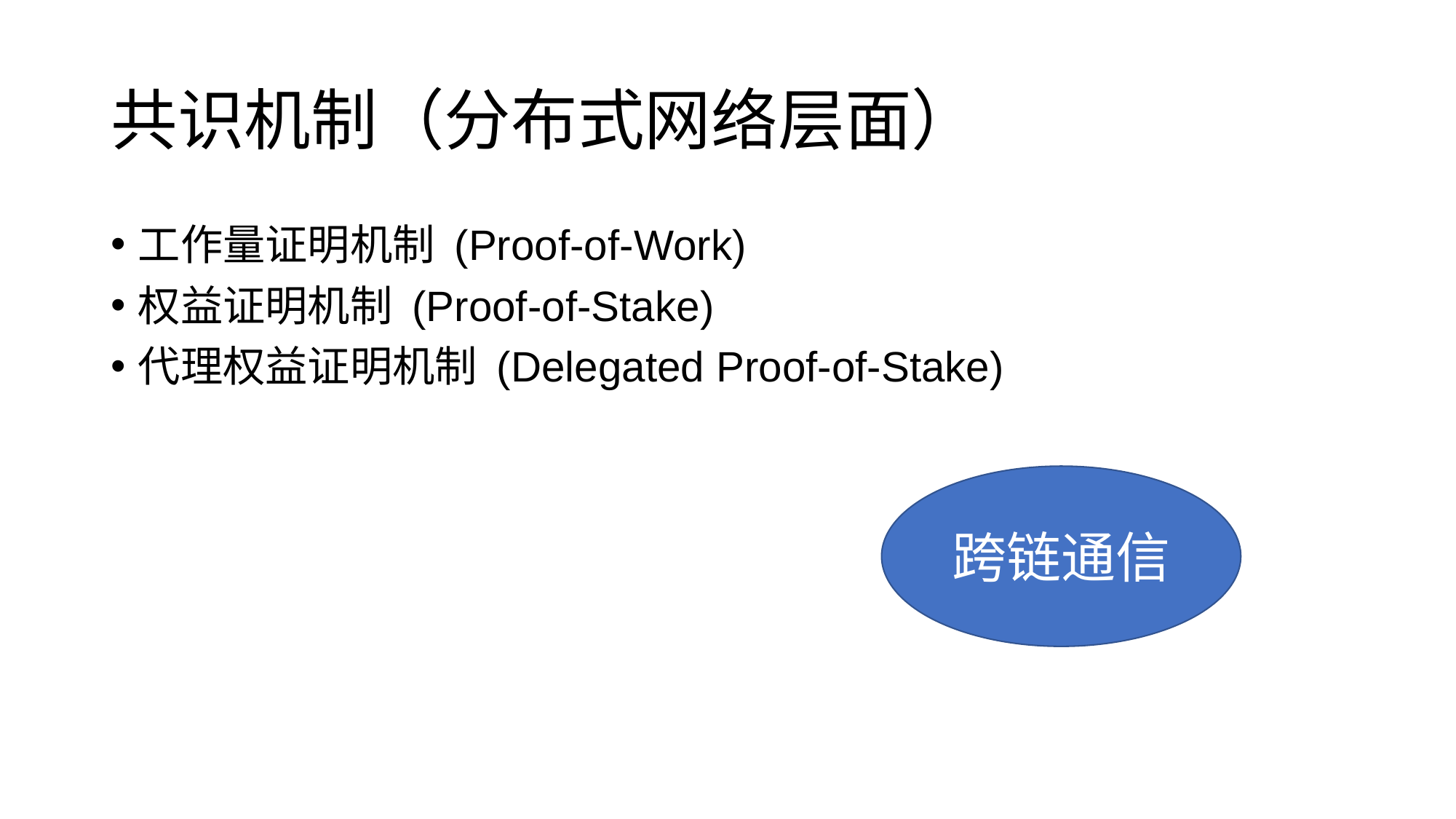

# 共识机制（分布式网络层面）
工作量证明机制 (Proof-of-Work)
权益证明机制 (Proof-of-Stake)
代理权益证明机制 (Delegated Proof-of-Stake)
跨链通信